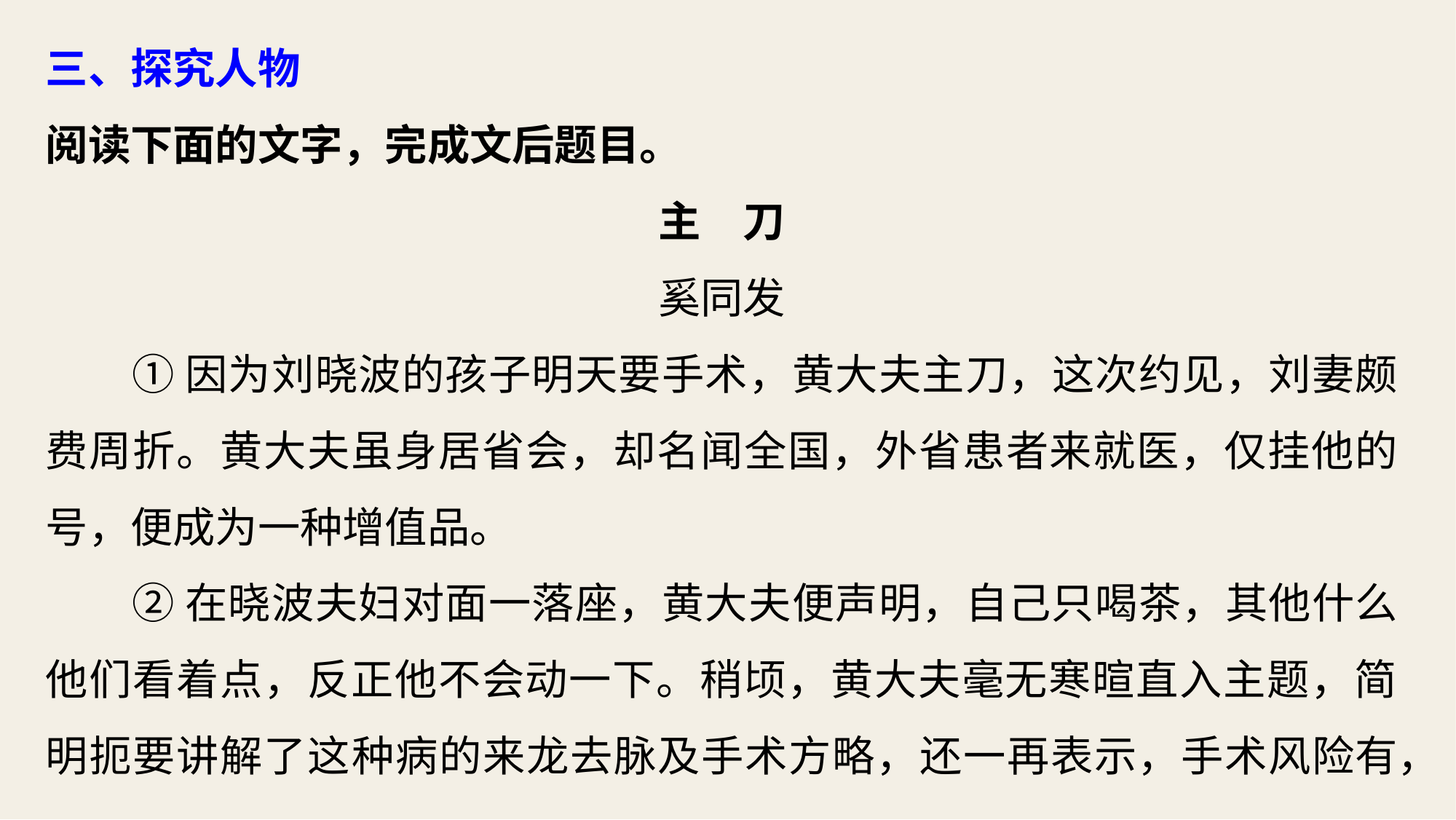

三、探究人物
阅读下面的文字，完成文后题目。
主　刀
奚同发
①因为刘晓波的孩子明天要手术，黄大夫主刀，这次约见，刘妻颇费周折。黄大夫虽身居省会，却名闻全国，外省患者来就医，仅挂他的号，便成为一种增值品。
②在晓波夫妇对面一落座，黄大夫便声明，自己只喝茶，其他什么他们看着点，反正他不会动一下。稍顷，黄大夫毫无寒暄直入主题，简明扼要讲解了这种病的来龙去脉及手术方略，还一再表示，手术风险有，